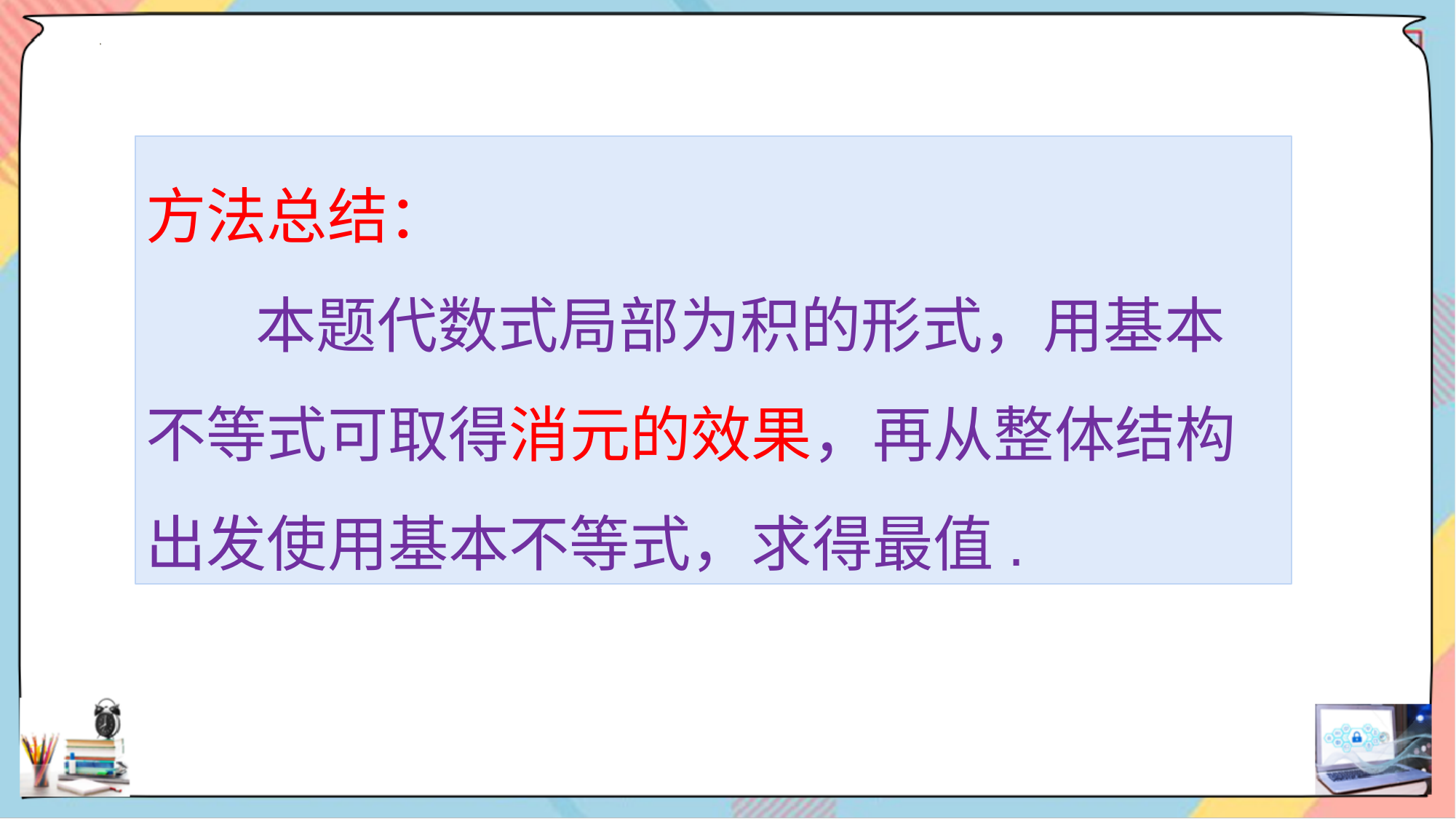

方法总结：
       本题代数式局部为积的形式，用基本不等式可取得消元的效果，再从整体结构出发使用基本不等式，求得最值.